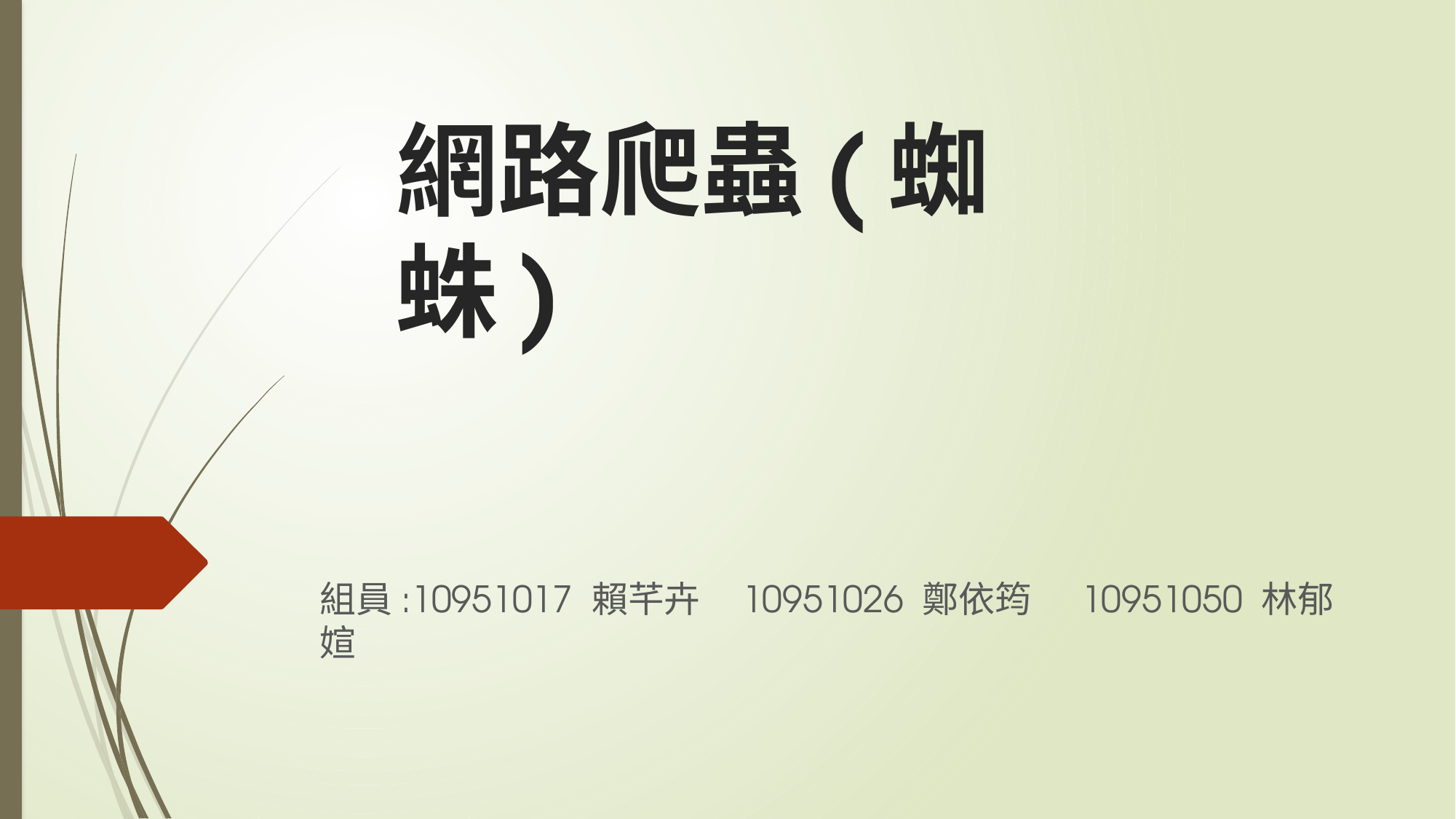

# 網路爬蟲(蜘蛛)
組員:10951017 賴芊卉    10951026 鄭依筠     10951050 林郁媗